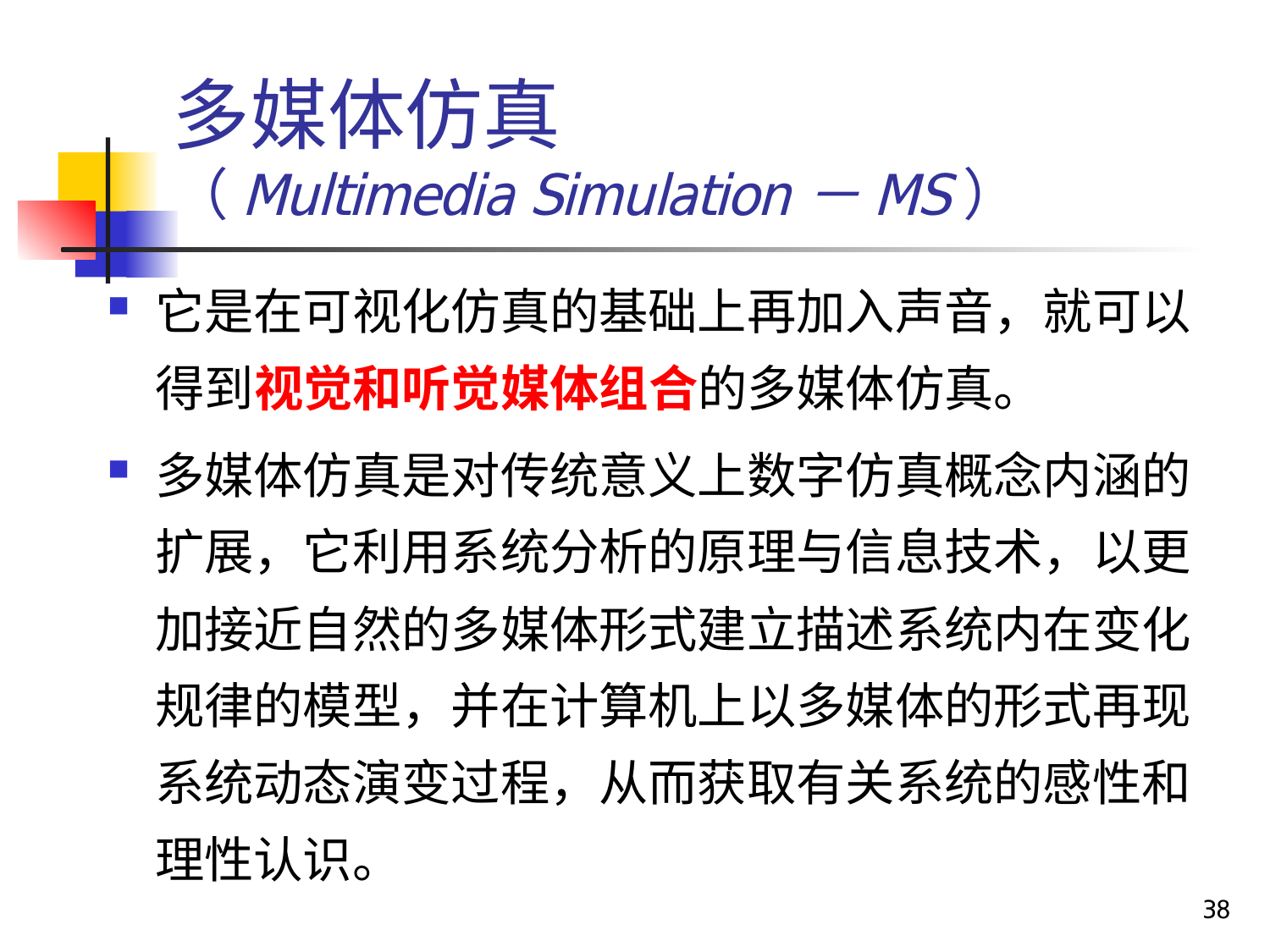

# 多媒体仿真 （Multimedia Simulation－MS）
它是在可视化仿真的基础上再加入声音，就可以得到视觉和听觉媒体组合的多媒体仿真。
多媒体仿真是对传统意义上数字仿真概念内涵的扩展，它利用系统分析的原理与信息技术，以更加接近自然的多媒体形式建立描述系统内在变化规律的模型，并在计算机上以多媒体的形式再现系统动态演变过程，从而获取有关系统的感性和理性认识。
38